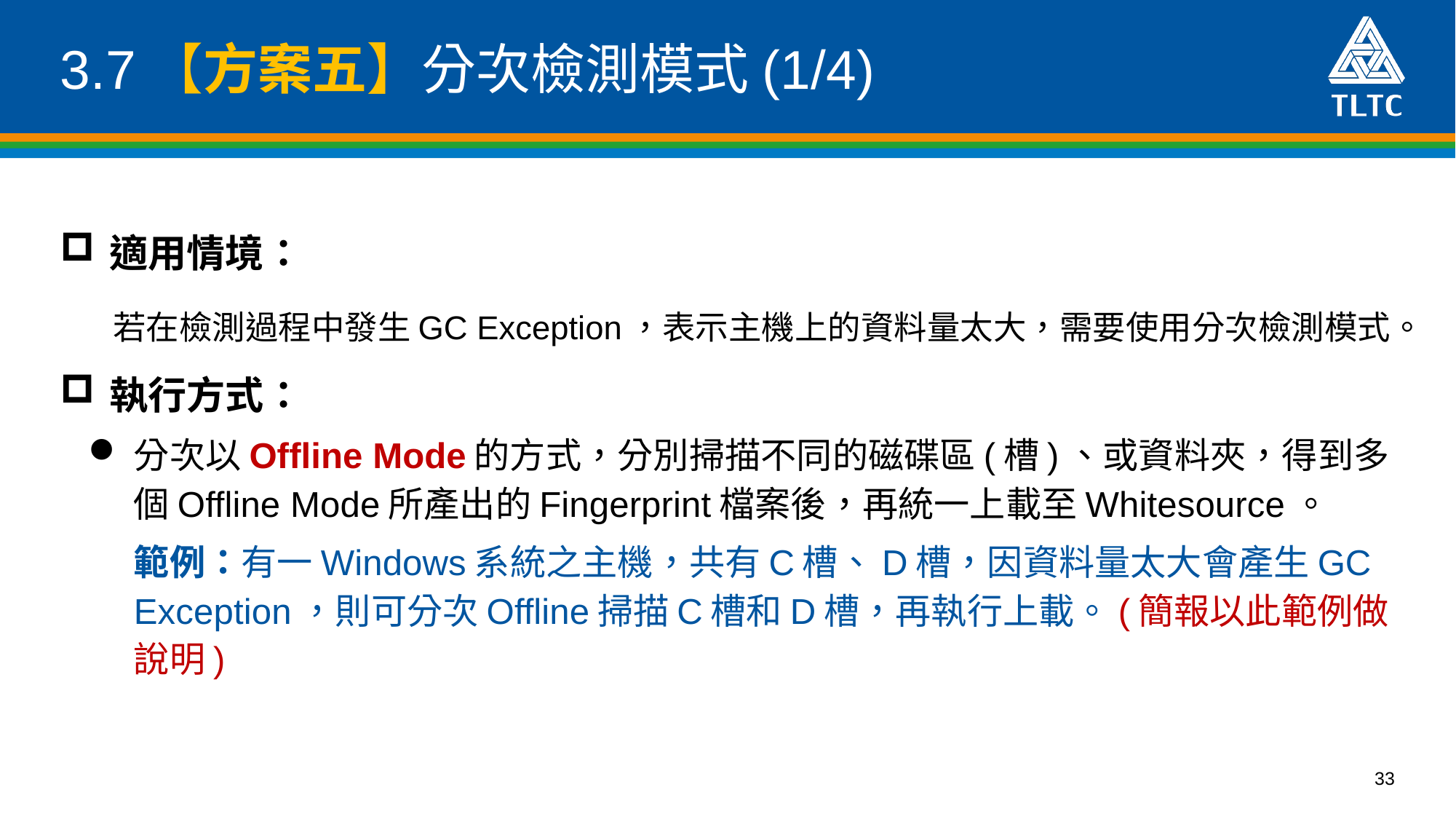

# 3.7【方案五】分次檢測模式(1/4)
 適用情境：
若在檢測過程中發生GC Exception，表示主機上的資料量太大，需要使用分次檢測模式。
 執行方式：
分次以Offline Mode的方式，分別掃描不同的磁碟區(槽)、或資料夾，得到多個Offline Mode所產出的Fingerprint檔案後，再統一上載至Whitesource。
	範例：有一Windows系統之主機，共有C槽、D槽，因資料量太大會產生GC Exception，則可分次Offline掃描C槽和D槽，再執行上載。(簡報以此範例做說明)
33